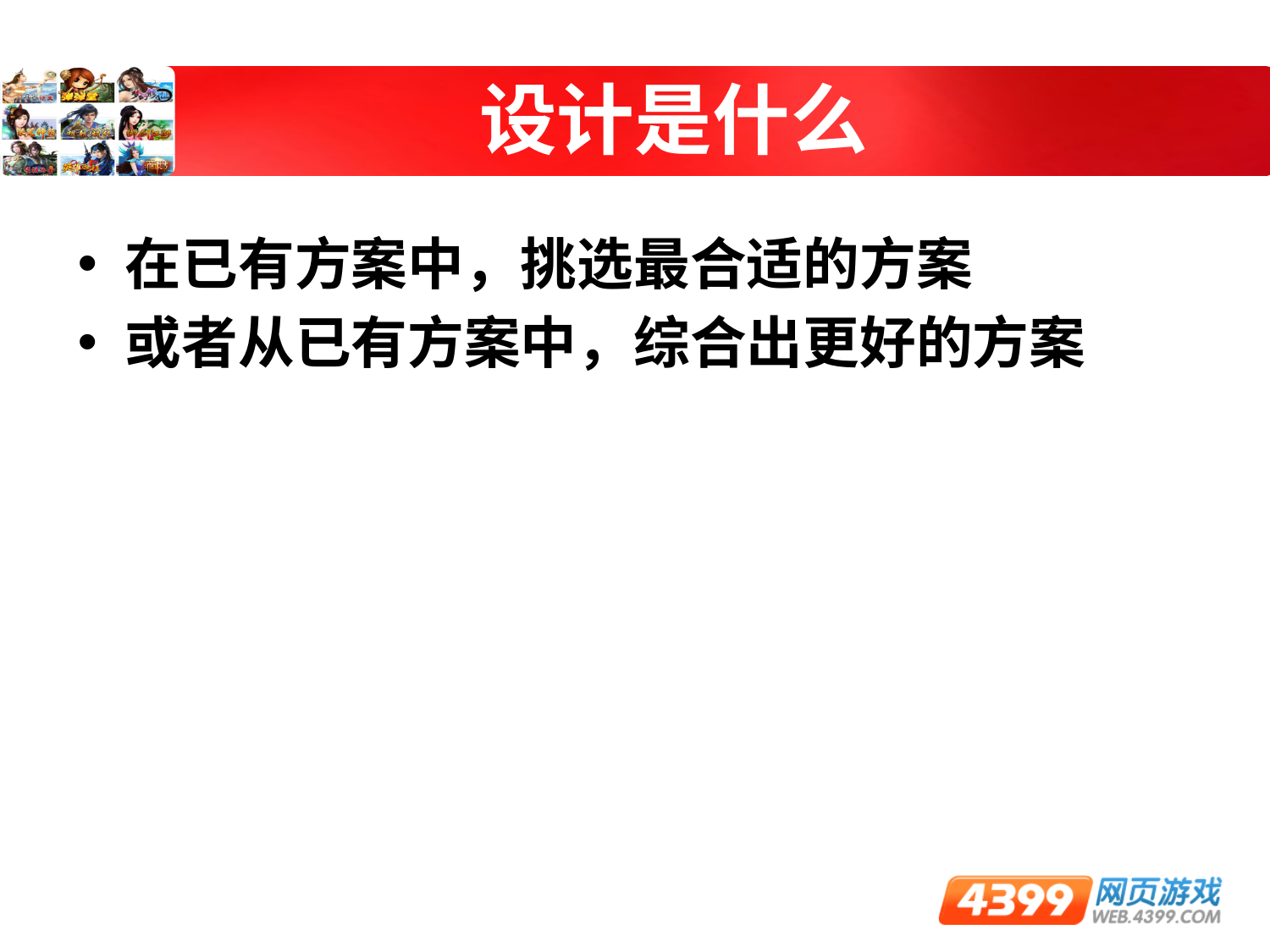

# 设计是什么
在已有方案中，挑选最合适的方案
或者从已有方案中，综合出更好的方案